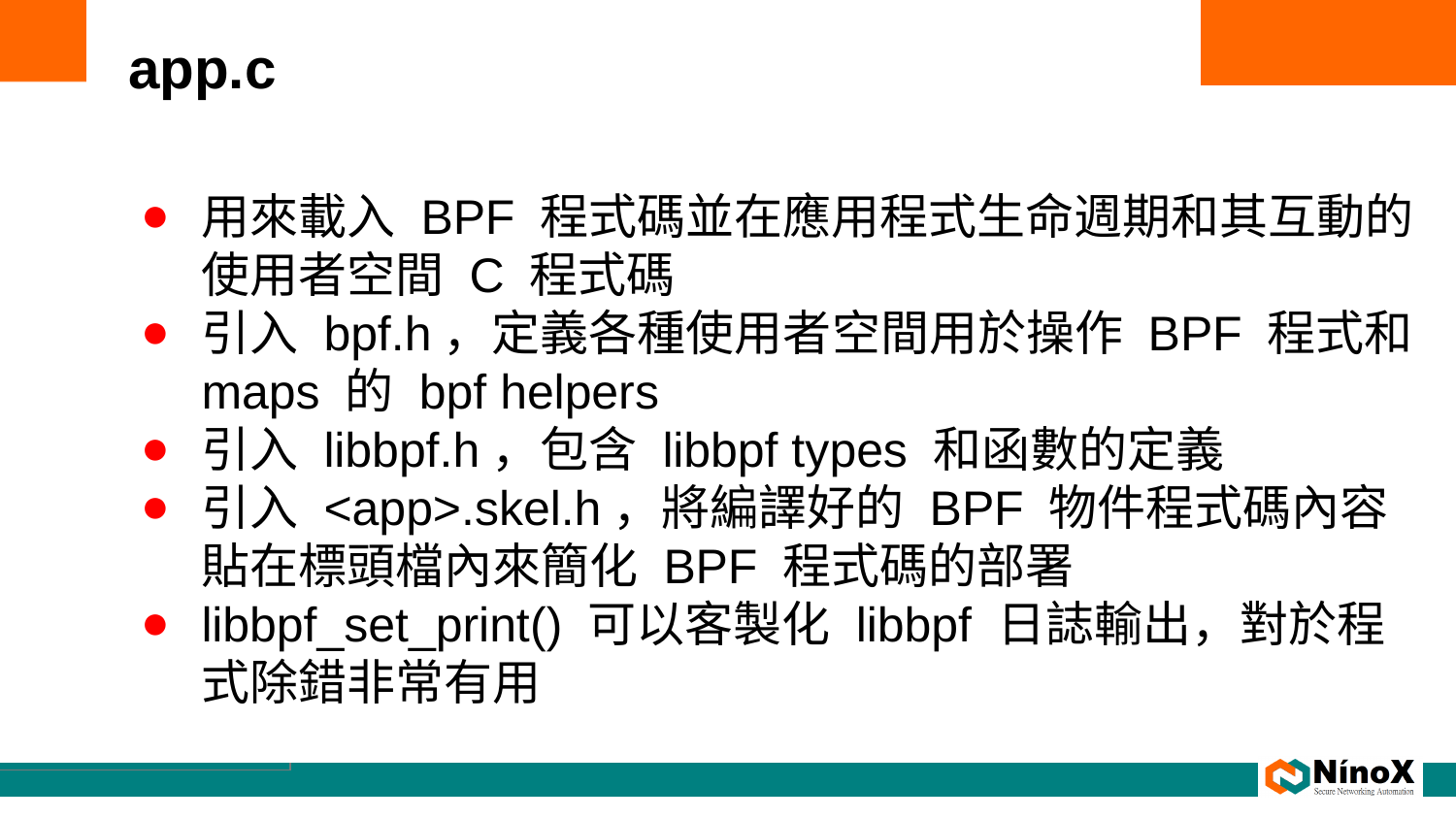

# app.c
用來載入 BPF 程式碼並在應用程式生命週期和其互動的使用者空間 C 程式碼
引入 bpf.h，定義各種使用者空間用於操作 BPF 程式和 maps 的 bpf helpers
引入 libbpf.h，包含 libbpf types 和函數的定義
引入 <app>.skel.h，將編譯好的 BPF 物件程式碼內容貼在標頭檔內來簡化 BPF 程式碼的部署
libbpf_set_print() 可以客製化 libbpf 日誌輸出，對於程式除錯非常有用